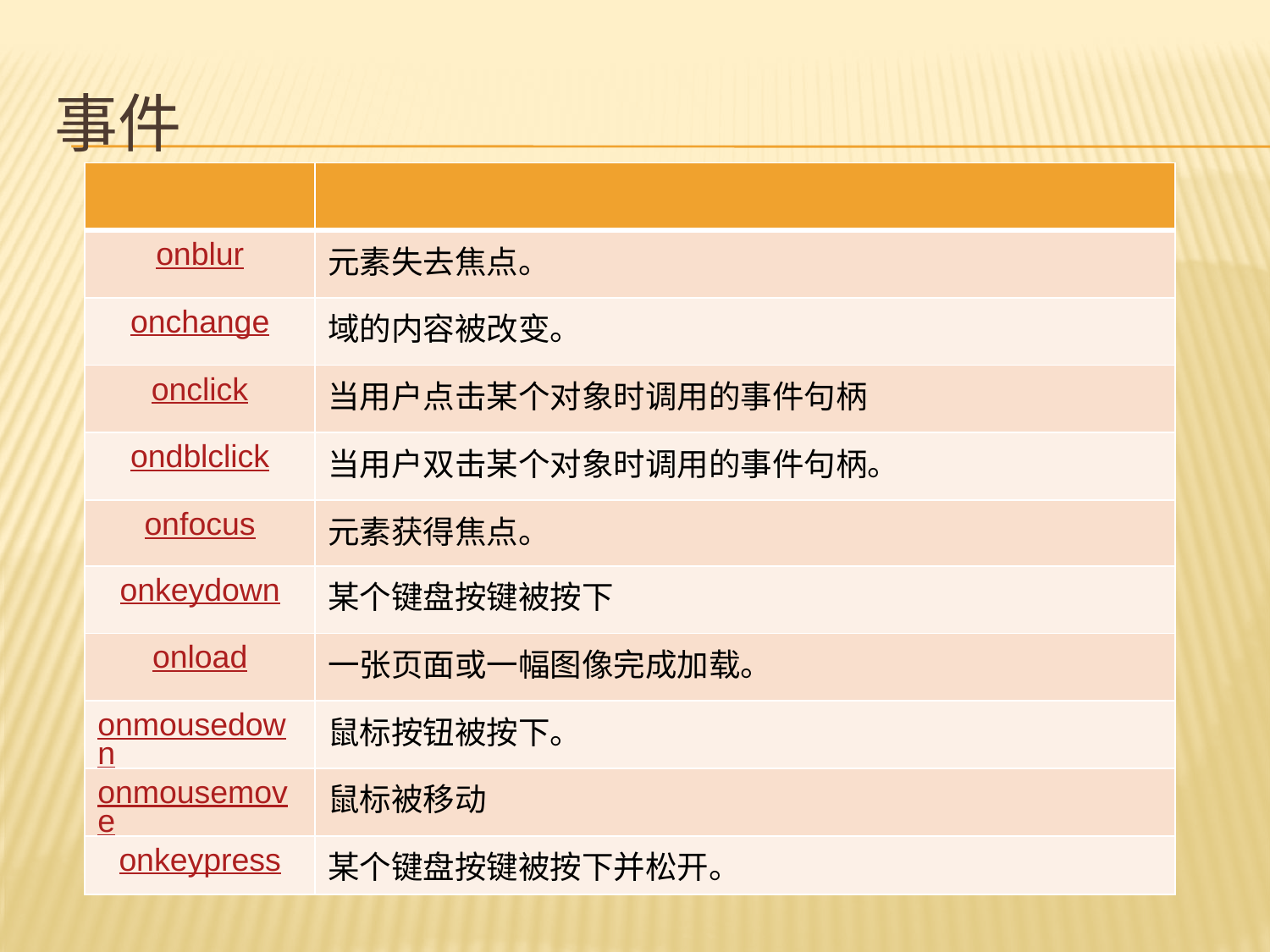

# 事件
|  |  |
| --- | --- |
| onblur | 元素失去焦点。 |
| onchange | 域的内容被改变。 |
| onclick | 当用户点击某个对象时调用的事件句柄 |
| ondblclick | 当用户双击某个对象时调用的事件句柄。 |
| onfocus | 元素获得焦点。 |
| onkeydown | 某个键盘按键被按下 |
| onload | 一张页面或一幅图像完成加载。 |
| onmousedown | 鼠标按钮被按下。 |
| onmousemove | 鼠标被移动 |
| onkeypress | 某个键盘按键被按下并松开。 |